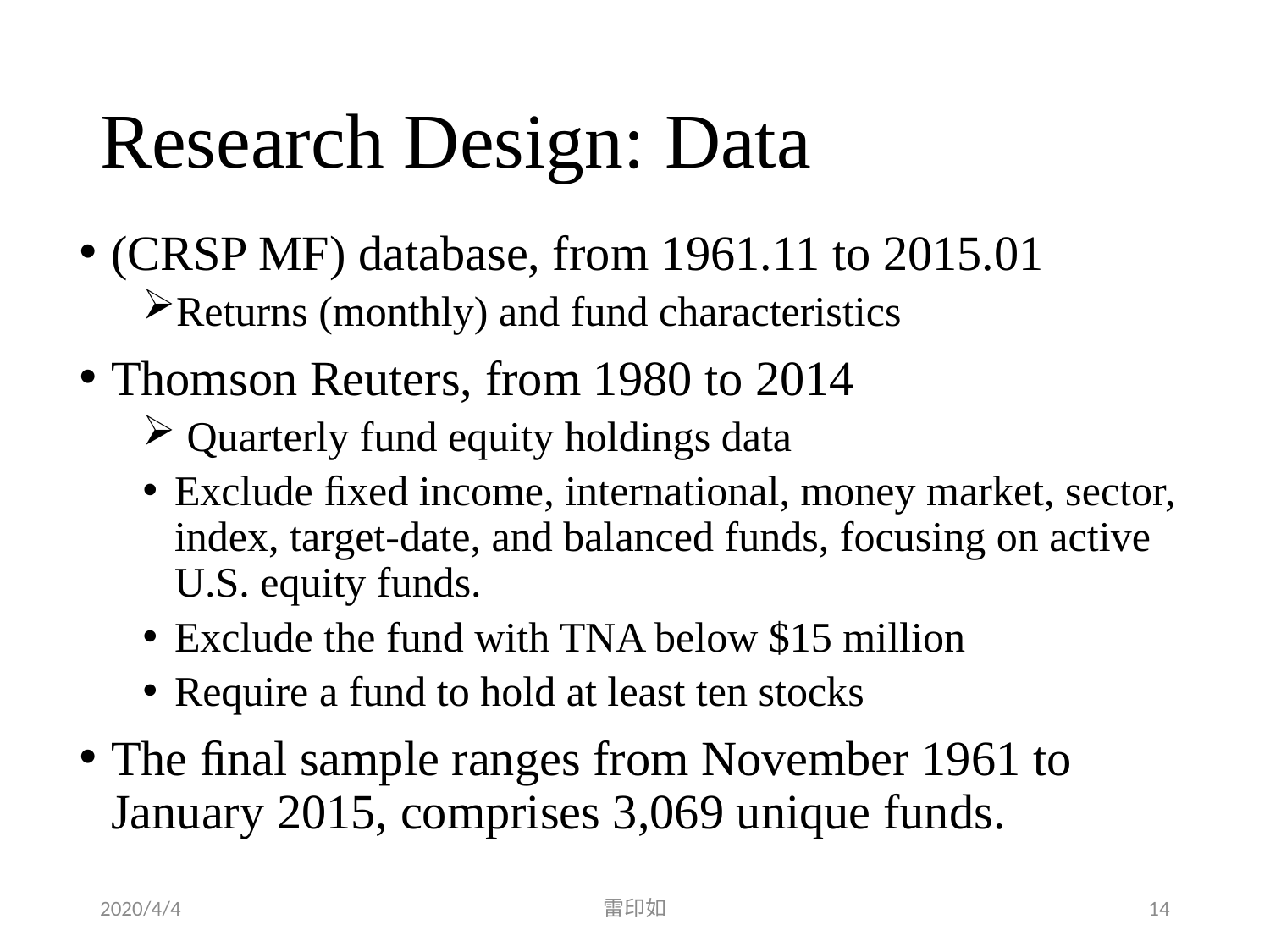

# Research Design: Data
(CRSP MF) database, from 1961.11 to 2015.01
Returns (monthly) and fund characteristics
Thomson Reuters, from 1980 to 2014
 Quarterly fund equity holdings data
Exclude ﬁxed income, international, money market, sector, index, target-date, and balanced funds, focusing on active U.S. equity funds.
Exclude the fund with TNA below $15 million
Require a fund to hold at least ten stocks
The ﬁnal sample ranges from November 1961 to January 2015, comprises 3,069 unique funds.
2020/4/4
雷印如
14